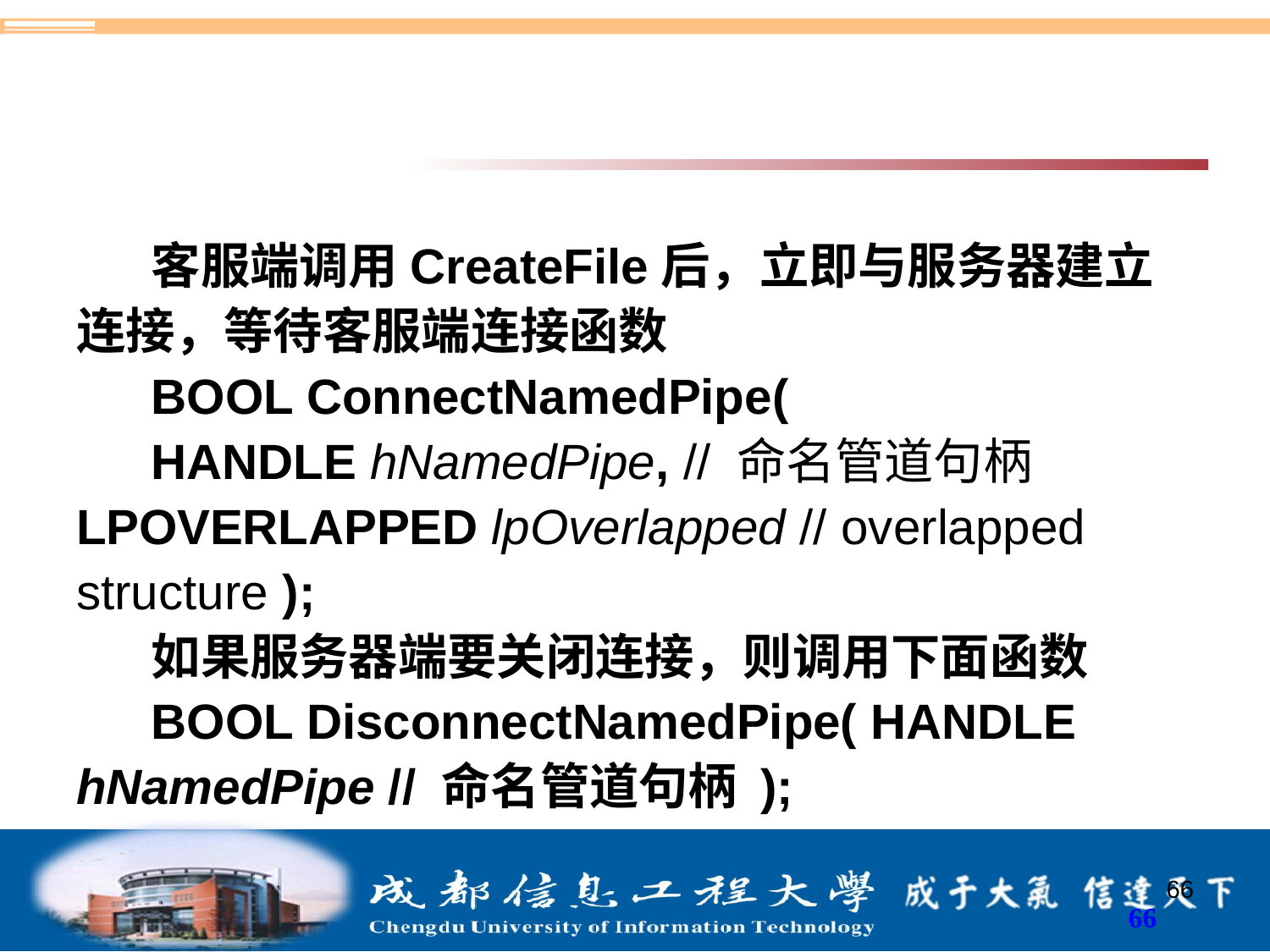

#
客服端调用CreateFile后，立即与服务器建立连接，等待客服端连接函数
BOOL ConnectNamedPipe(
HANDLE hNamedPipe, // 命名管道句柄 LPOVERLAPPED lpOverlapped // overlapped structure );
如果服务器端要关闭连接，则调用下面函数
BOOL DisconnectNamedPipe( HANDLE hNamedPipe // 命名管道句柄 );